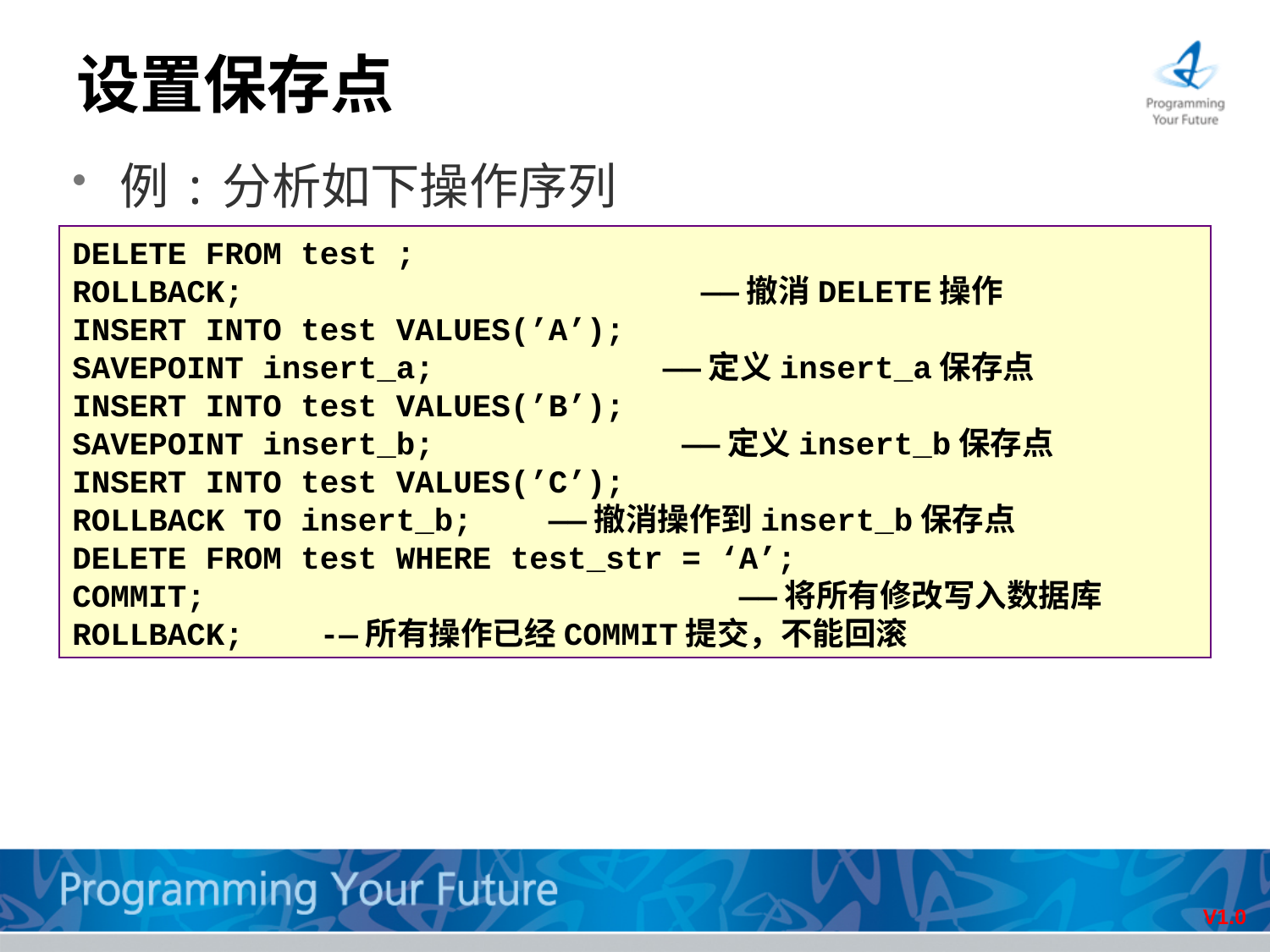

# 设置保存点
例:分析如下操作序列
DELETE FROM test ;
ROLLBACK;                        ——撤消DELETE操作
INSERT INTO test VALUES(’A’);
SAVEPOINT insert_a;            ——定义insert_a保存点
INSERT INTO test VALUES(’B’);
SAVEPOINT insert_b;             ——定义insert_b保存点
INSERT INTO test VALUES(’C’);
ROLLBACK TO insert_b;    ——撤消操作到insert_b保存点
DELETE FROM test WHERE test_str = ‘A’;
COMMIT;                            ——将所有修改写入数据库
ROLLBACK;    -—所有操作已经COMMIT提交，不能回滚